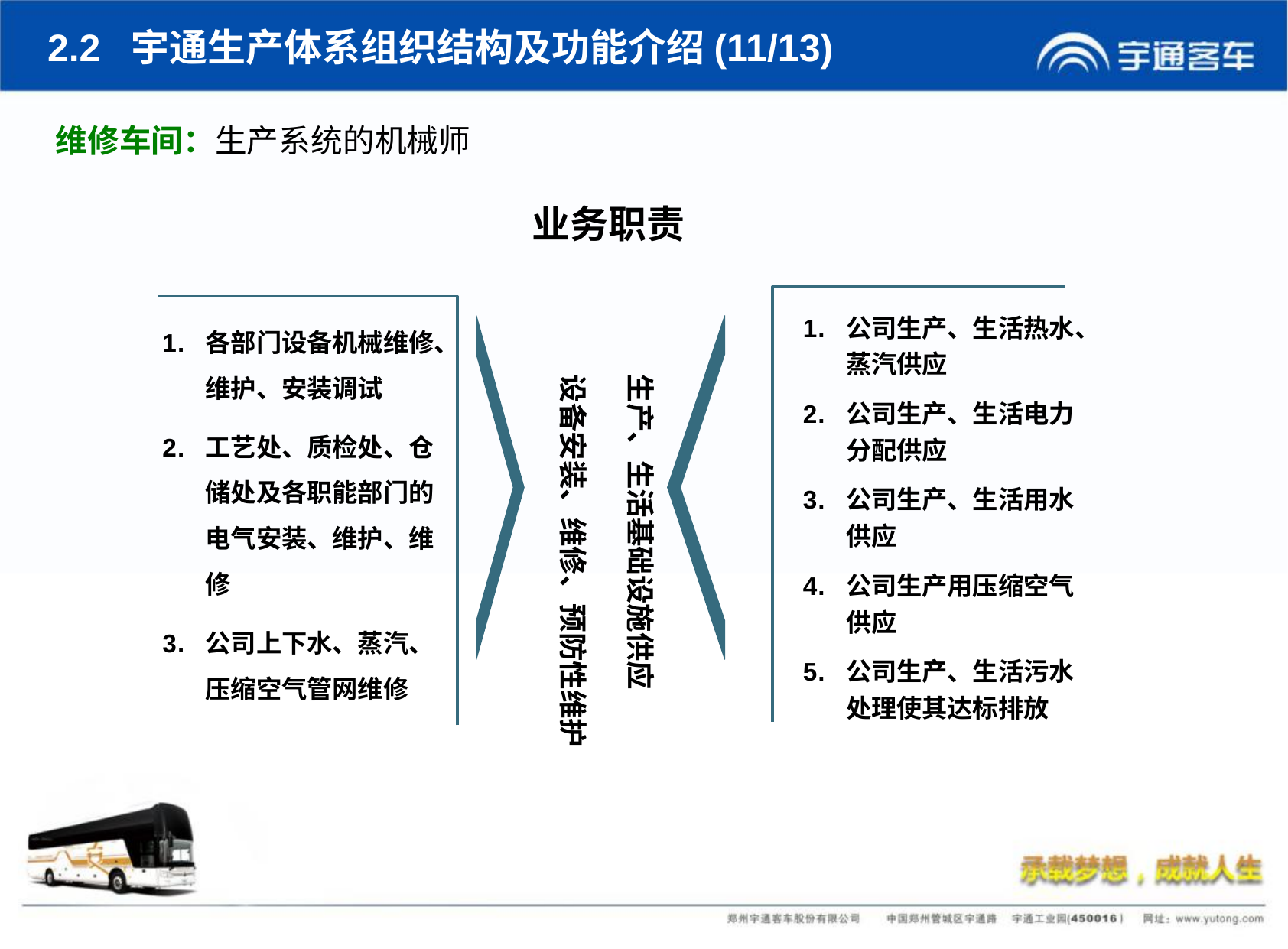

2.2  宇通生产体系组织结构及功能介绍(11/13)

维修车间：生产系统的机械师
业务职责

公司生产、生活热水、蒸汽供应
公司生产、生活电力分配供应
公司生产、生活用水供应
公司生产用压缩空气供应
公司生产、生活污水处理使其达标排放
各部门设备机械维修、维护、安装调试
工艺处、质检处、仓储处及各职能部门的电气安装、维护、维修
公司上下水、蒸汽、压缩空气管网维修

设备安装、维修、预防性维护
生产、生活基础设施供应